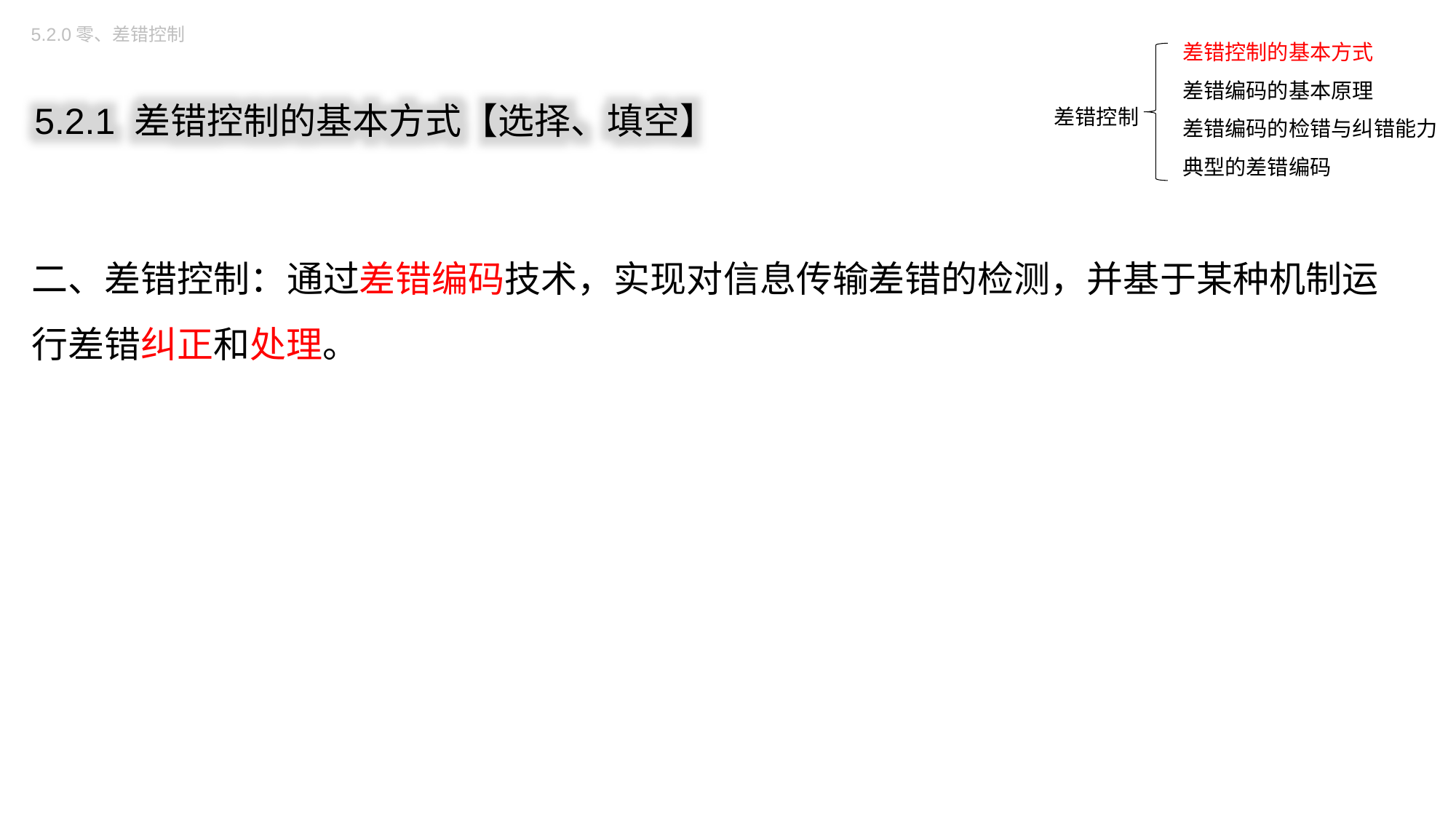

5.2.0零、差错控制
差错控制的基本方式
差错编码的基本原理
差错编码的检错与纠错能力
典型的差错编码

5.2.1 差错控制的基本方式【选择、填空】
差错控制
二、差错控制：通过差错编码技术，实现对信息传输差错的检测，并基于某种机制运行差错纠正和处理。